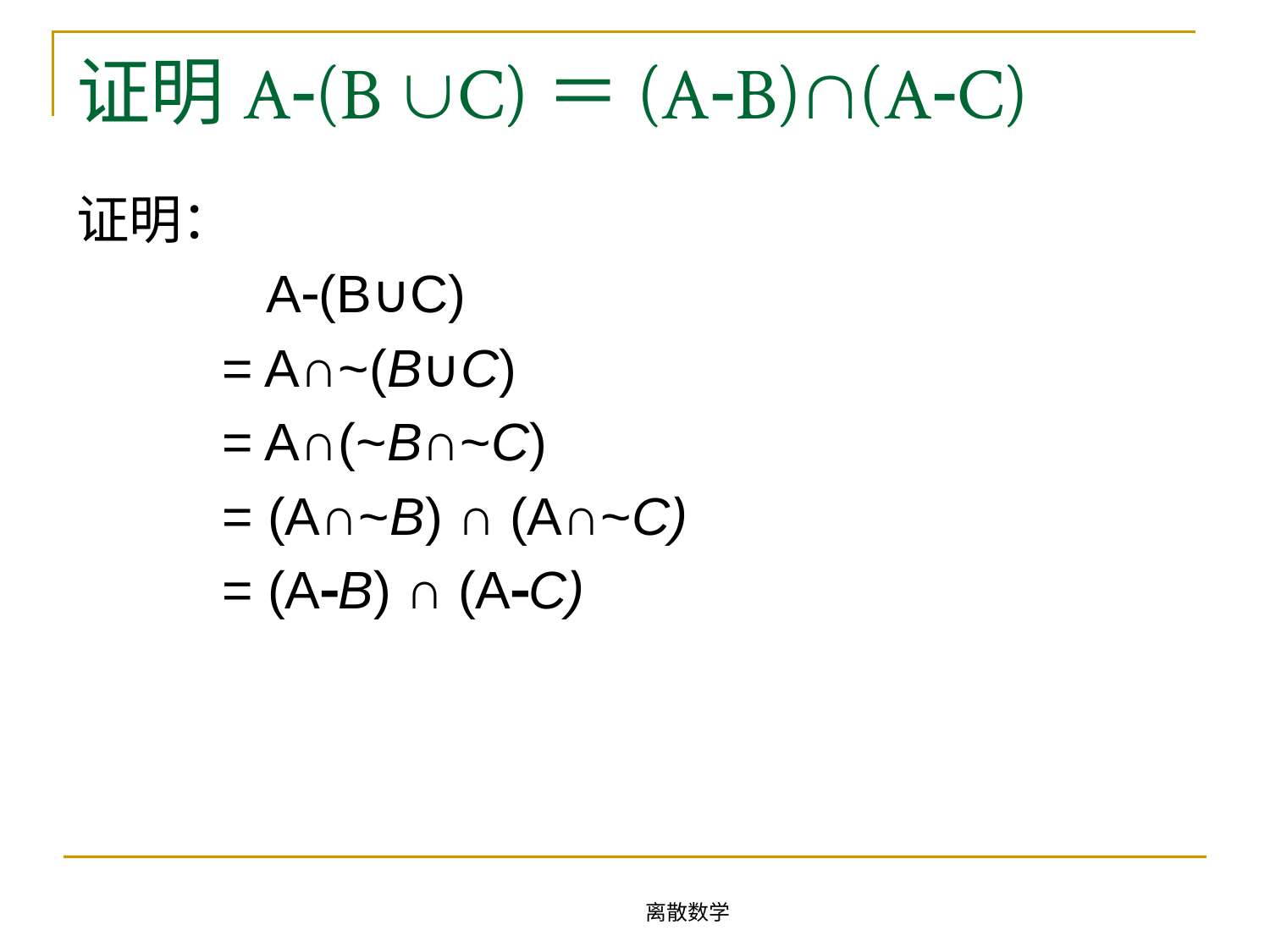

# 证明A−(B ∪C)＝(A−B)∩(A−C)
证明：
             A−(B∪C)
          = A∩~(B∪C)
          = A∩(~B∩~C)
          = (A∩~B) ∩ (A∩~C)
          = (A−B) ∩ (A−C)

离散数学
32